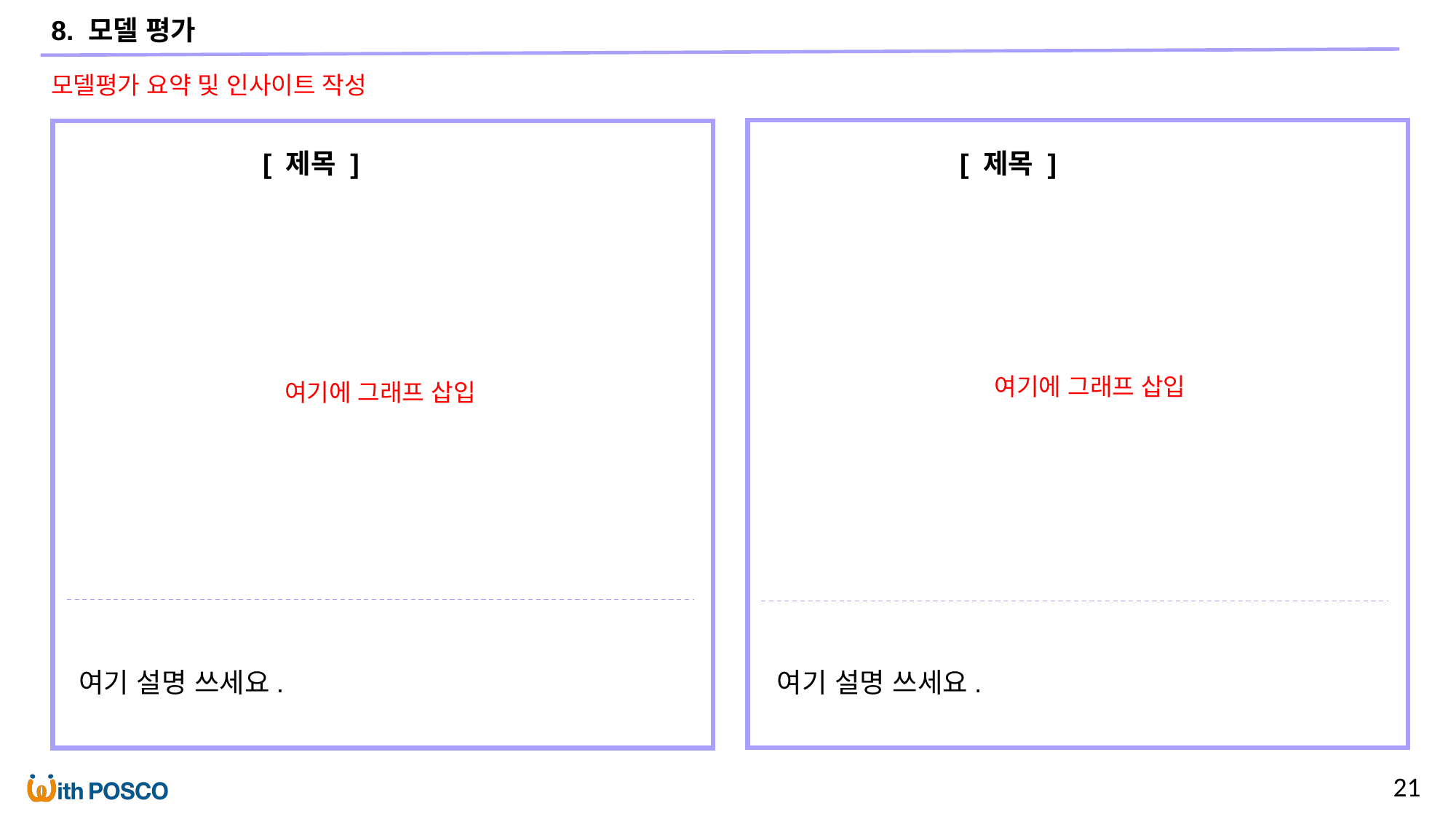

8. 모델 평가

모델평가 요약 및 인사이트 작성

[ 제목 ]
[ 제목 ]
여기에 그래프 삽입
여기에 그래프 삽입
여기 설명 쓰세요.
여기 설명 쓰세요.
21